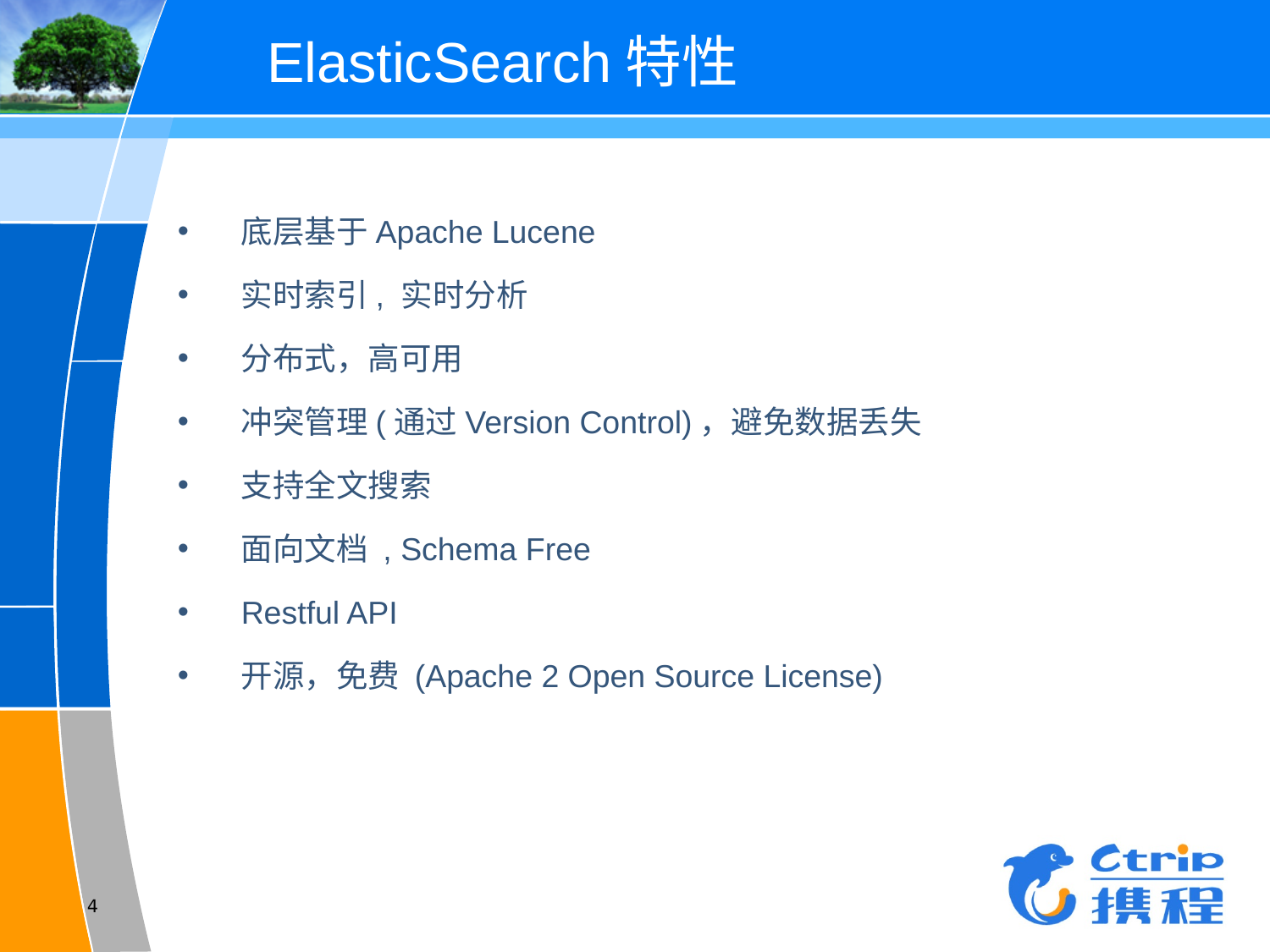

# ElasticSearch特性
底层基于Apache Lucene
实时索引, 实时分析
分布式，高可用
冲突管理(通过Version Control)，避免数据丢失
支持全文搜索
面向文档 , Schema Free
Restful API
开源，免费 (Apache 2 Open Source License)

4